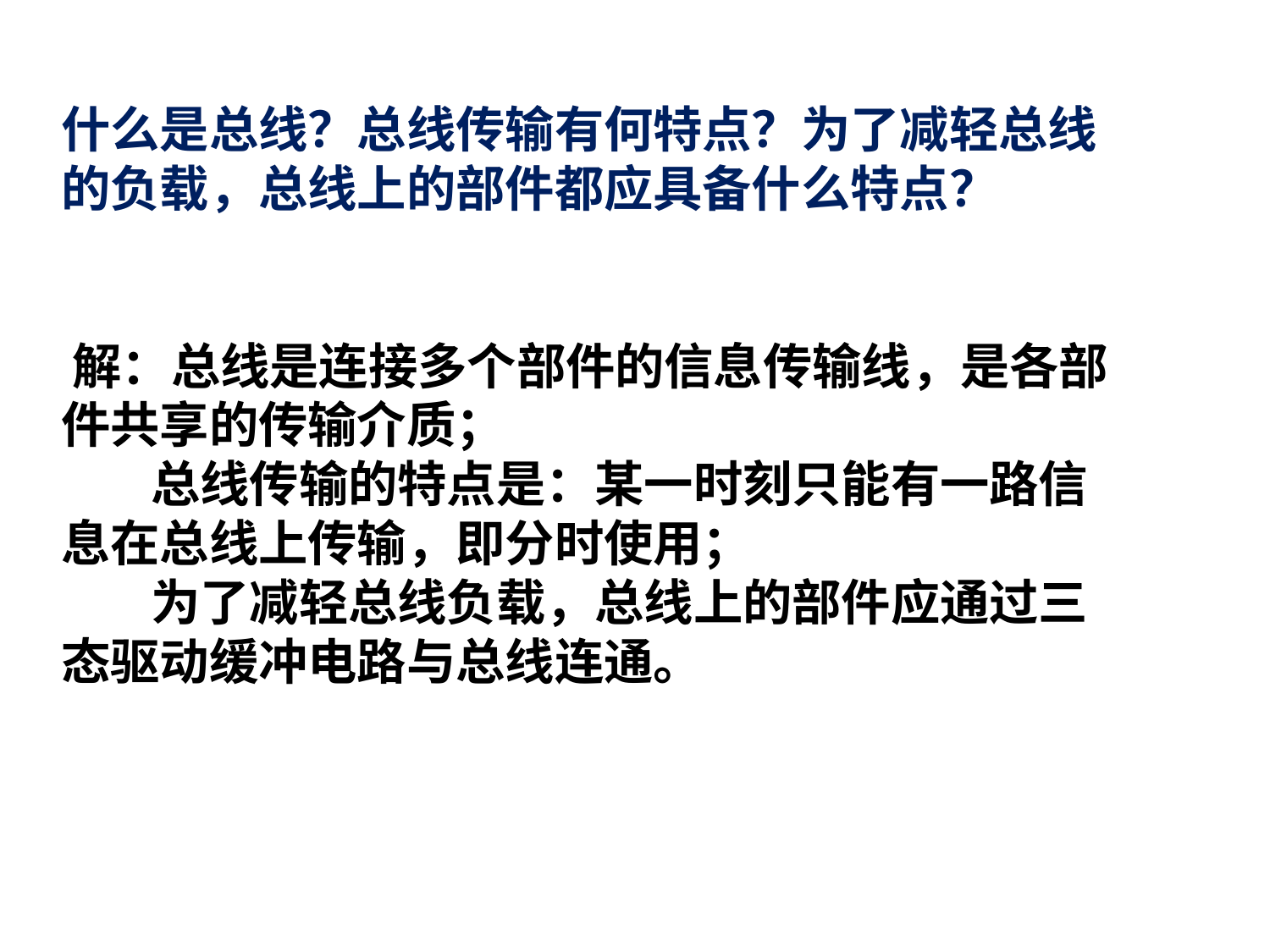

# 什么是总线？总线传输有何特点？为了减轻总线的负载，总线上的部件都应具备什么特点？ 解：总线是连接多个部件的信息传输线，是各部件共享的传输介质； 总线传输的特点是：某一时刻只能有一路信息在总线上传输，即分时使用； 为了减轻总线负载，总线上的部件应通过三态驱动缓冲电路与总线连通。